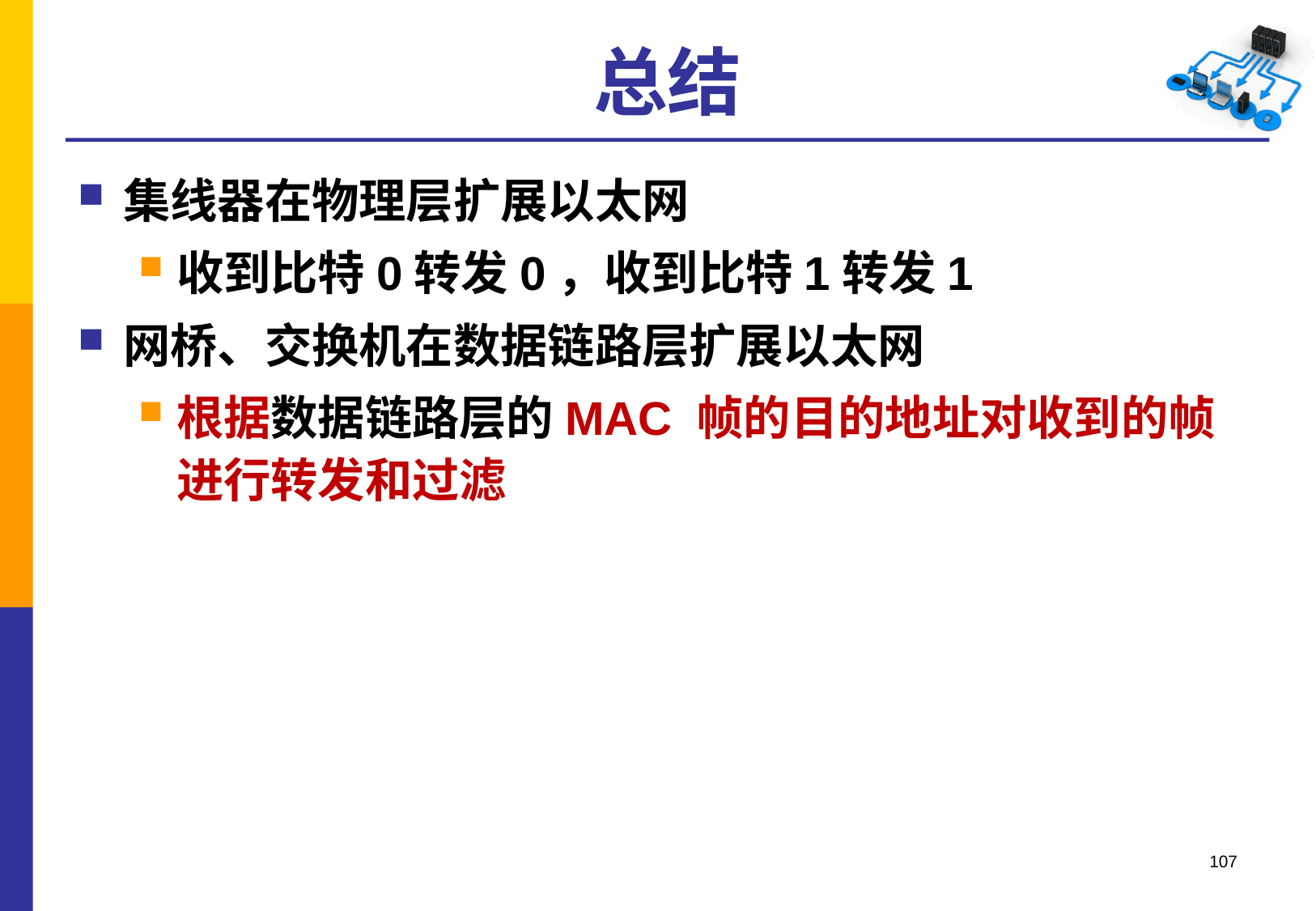

# 总结
集线器在物理层扩展以太网
收到比特0转发0，收到比特1转发1
网桥、交换机在数据链路层扩展以太网
根据数据链路层的MAC 帧的目的地址对收到的帧进行转发和过滤
107